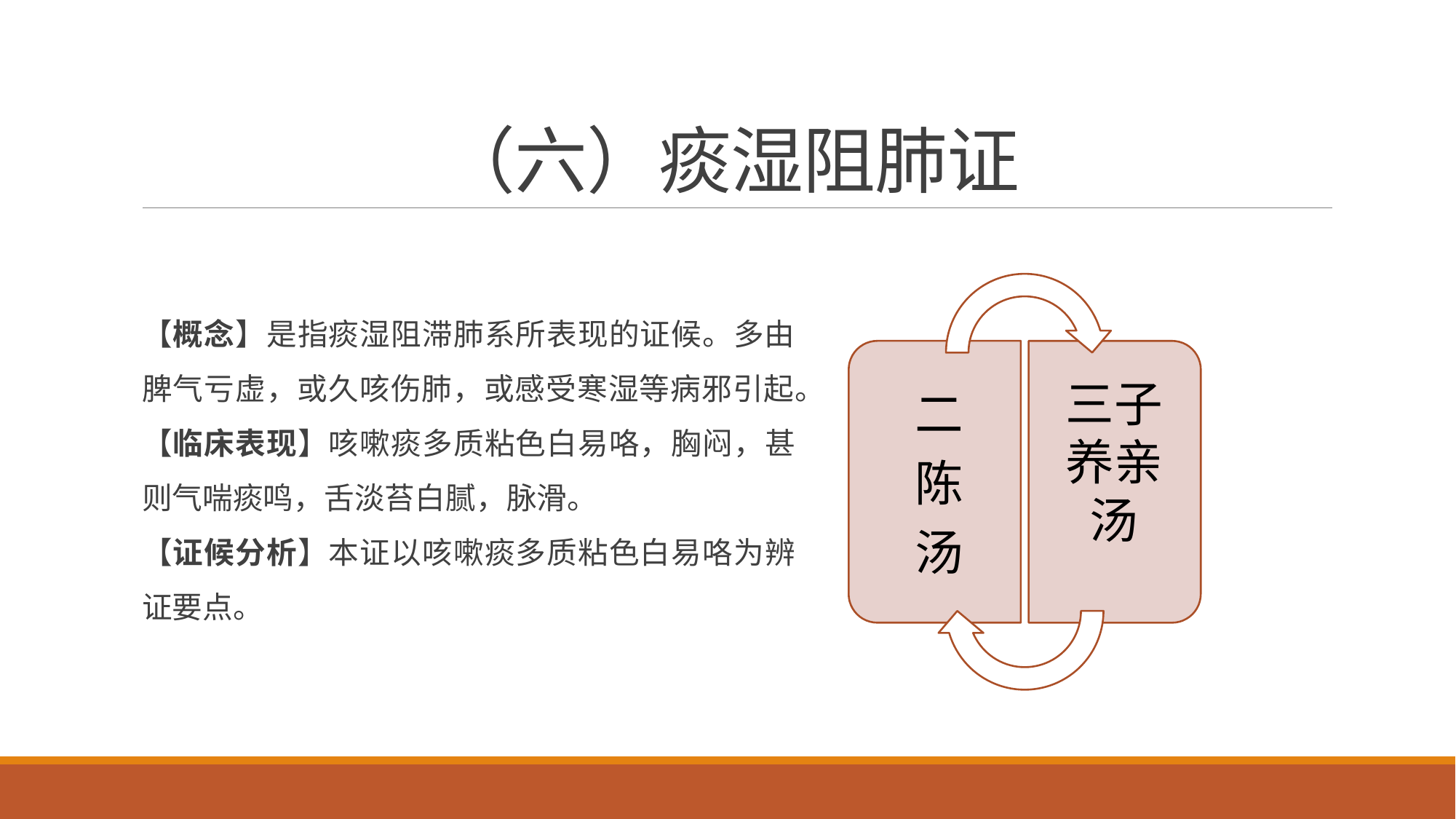

# （六）痰湿阻肺证
【概念】是指痰湿阻滞肺系所表现的证候。多由脾气亏虚，或久咳伤肺，或感受寒湿等病邪引起。
【临床表现】咳嗽痰多质粘色白易咯，胸闷，甚则气喘痰鸣，舌淡苔白腻，脉滑。
【证候分析】本证以咳嗽痰多质粘色白易咯为辨证要点。
二
陈
汤
三子养亲汤